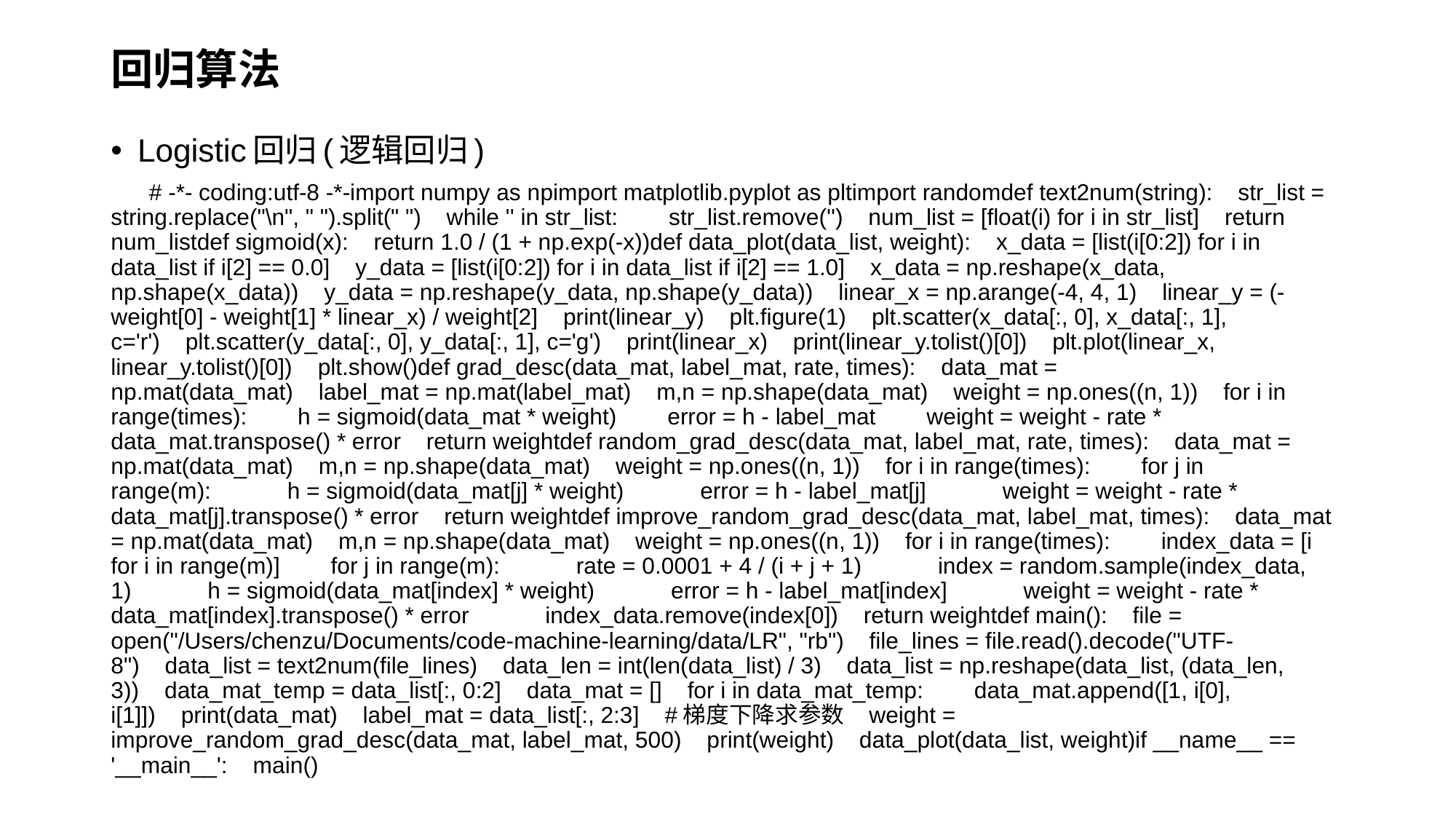

# 回归算法
Logistic回归(逻辑回归)
      # -*- coding:utf-8 -*-import numpy as npimport matplotlib.pyplot as pltimport randomdef text2num(string):    str_list = string.replace("\n", " ").split(" ")    while '' in str_list:        str_list.remove('')    num_list = [float(i) for i in str_list]    return num_listdef sigmoid(x):    return 1.0 / (1 + np.exp(-x))def data_plot(data_list, weight):    x_data = [list(i[0:2]) for i in data_list if i[2] == 0.0]    y_data = [list(i[0:2]) for i in data_list if i[2] == 1.0]    x_data = np.reshape(x_data, np.shape(x_data))    y_data = np.reshape(y_data, np.shape(y_data))    linear_x = np.arange(-4, 4, 1)    linear_y = (-weight[0] - weight[1] * linear_x) / weight[2]    print(linear_y)    plt.figure(1)    plt.scatter(x_data[:, 0], x_data[:, 1], c='r')    plt.scatter(y_data[:, 0], y_data[:, 1], c='g')    print(linear_x)    print(linear_y.tolist()[0])    plt.plot(linear_x, linear_y.tolist()[0])    plt.show()def grad_desc(data_mat, label_mat, rate, times):    data_mat = np.mat(data_mat)    label_mat = np.mat(label_mat)    m,n = np.shape(data_mat)    weight = np.ones((n, 1))    for i in range(times):        h = sigmoid(data_mat * weight)        error = h - label_mat        weight = weight - rate * data_mat.transpose() * error    return weightdef random_grad_desc(data_mat, label_mat, rate, times):    data_mat = np.mat(data_mat)    m,n = np.shape(data_mat)    weight = np.ones((n, 1))    for i in range(times):        for j in range(m):            h = sigmoid(data_mat[j] * weight)            error = h - label_mat[j]            weight = weight - rate * data_mat[j].transpose() * error    return weightdef improve_random_grad_desc(data_mat, label_mat, times):    data_mat = np.mat(data_mat)    m,n = np.shape(data_mat)    weight = np.ones((n, 1))    for i in range(times):        index_data = [i for i in range(m)]        for j in range(m):            rate = 0.0001 + 4 / (i + j + 1)            index = random.sample(index_data, 1)            h = sigmoid(data_mat[index] * weight)            error = h - label_mat[index]            weight = weight - rate * data_mat[index].transpose() * error            index_data.remove(index[0])    return weightdef main():    file = open("/Users/chenzu/Documents/code-machine-learning/data/LR", "rb")    file_lines = file.read().decode("UTF-8")    data_list = text2num(file_lines)    data_len = int(len(data_list) / 3)    data_list = np.reshape(data_list, (data_len, 3))    data_mat_temp = data_list[:, 0:2]    data_mat = []    for i in data_mat_temp:        data_mat.append([1, i[0], i[1]])    print(data_mat)    label_mat = data_list[:, 2:3]    #梯度下降求参数    weight = improve_random_grad_desc(data_mat, label_mat, 500)    print(weight)    data_plot(data_list, weight)if __name__ == '__main__':    main()